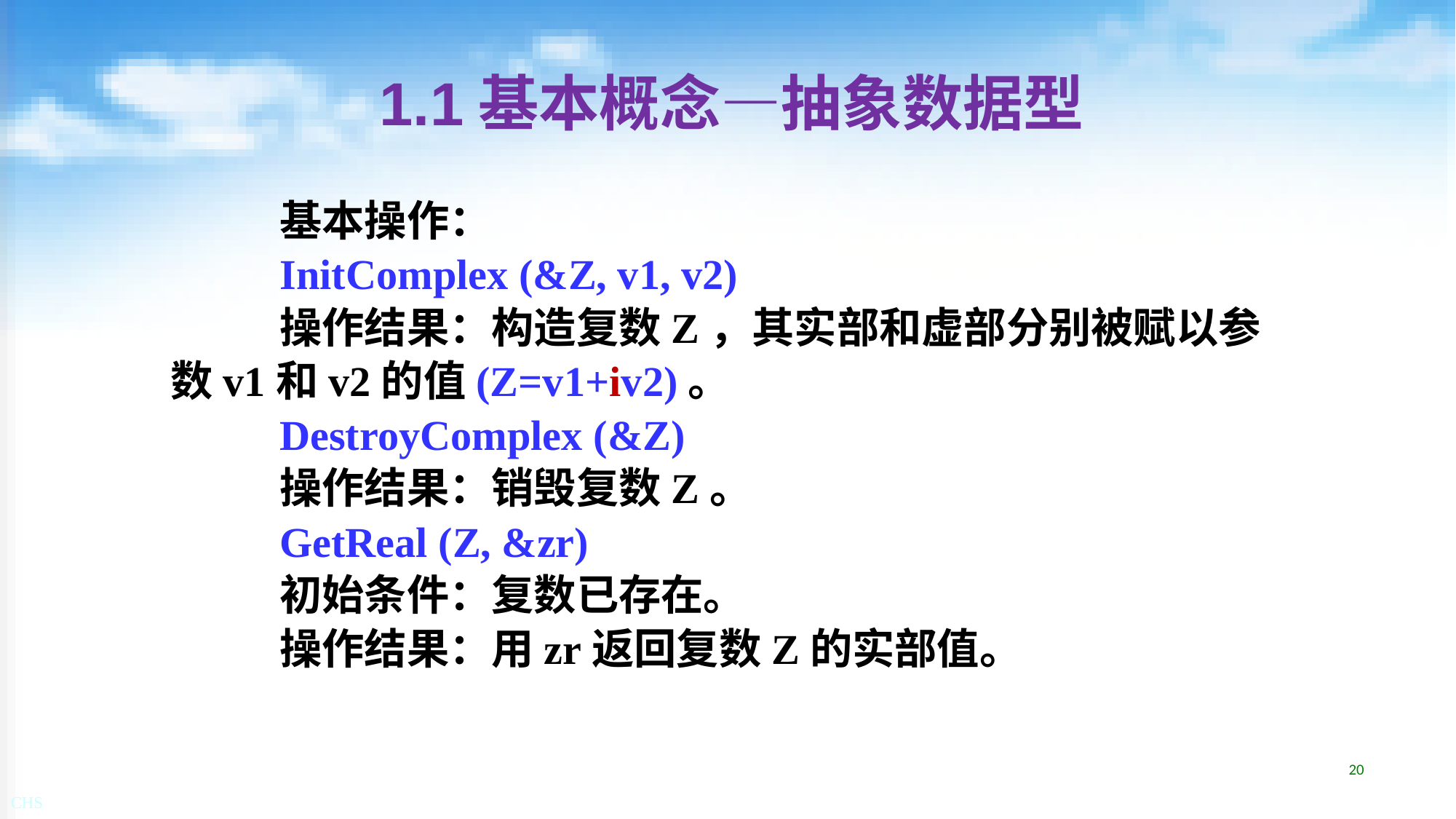

# 1.1基本概念—抽象数据型
	基本操作：
	InitComplex (&Z, v1, v2)
	操作结果：构造复数Z，其实部和虚部分别被赋以参数v1和v2的值(Z=v1+iv2)。
	DestroyComplex (&Z)
	操作结果：销毁复数Z。
	GetReal (Z, &zr)
	初始条件：复数已存在。
	操作结果：用zr返回复数Z的实部值。
20